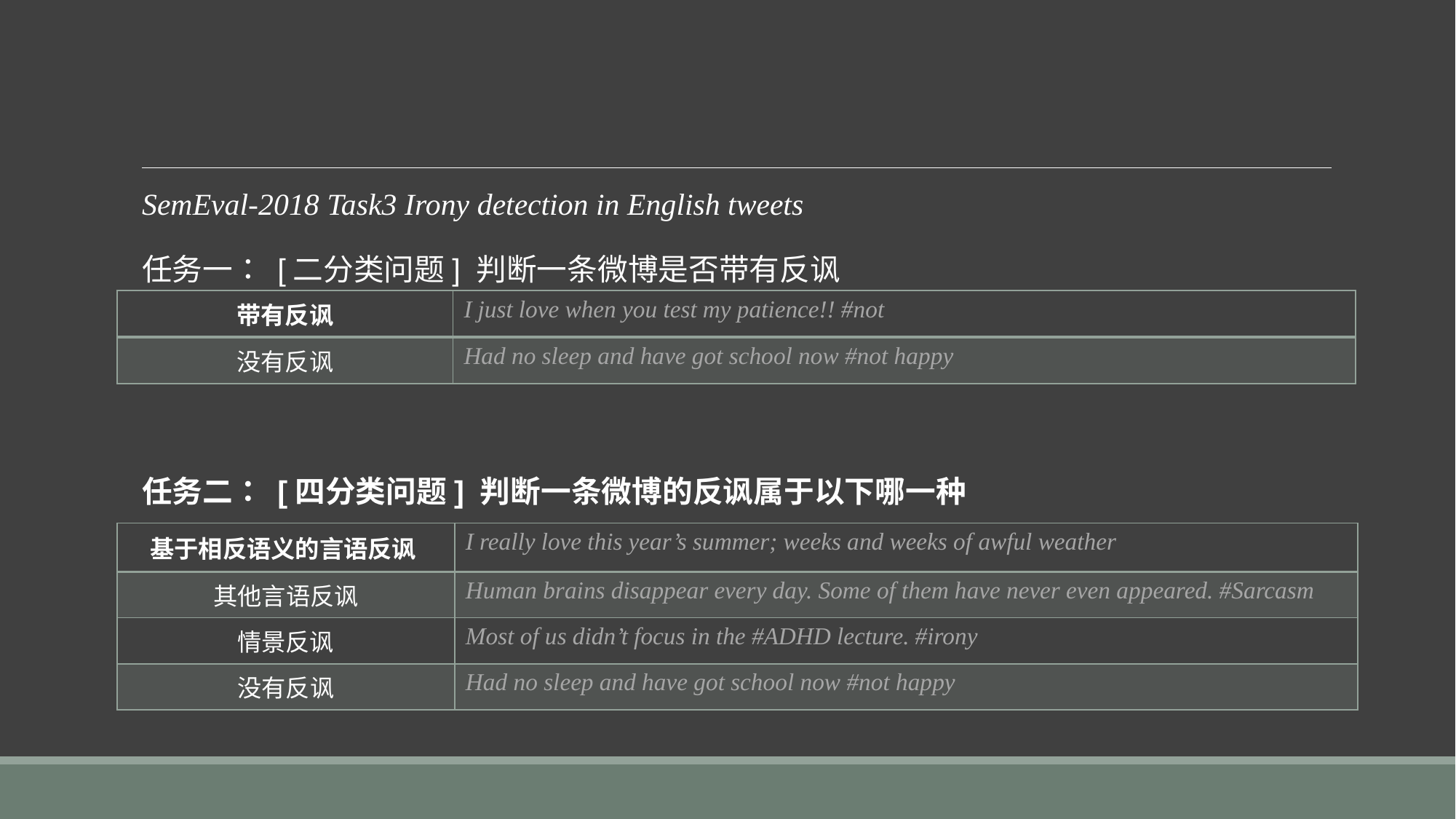

#
SemEval-2018 Task3 Irony detection in English tweets
任务一： [二分类问题] 判断一条微博是否带有反讽

任务二： [四分类问题] 判断一条微博的反讽属于以下哪一种
| 带有反讽 | I just love when you test my patience!! #not |
| --- | --- |
| 没有反讽 | Had no sleep and have got school now #not happy |
| 基于相反语义的言语反讽 | I really love this year’s summer; weeks and weeks of awful weather |
| --- | --- |
| 其他言语反讽 | Human brains disappear every day. Some of them have never even appeared. #Sarcasm |
| 情景反讽 | Most of us didn’t focus in the #ADHD lecture. #irony |
| 没有反讽 | Had no sleep and have got school now #not happy |